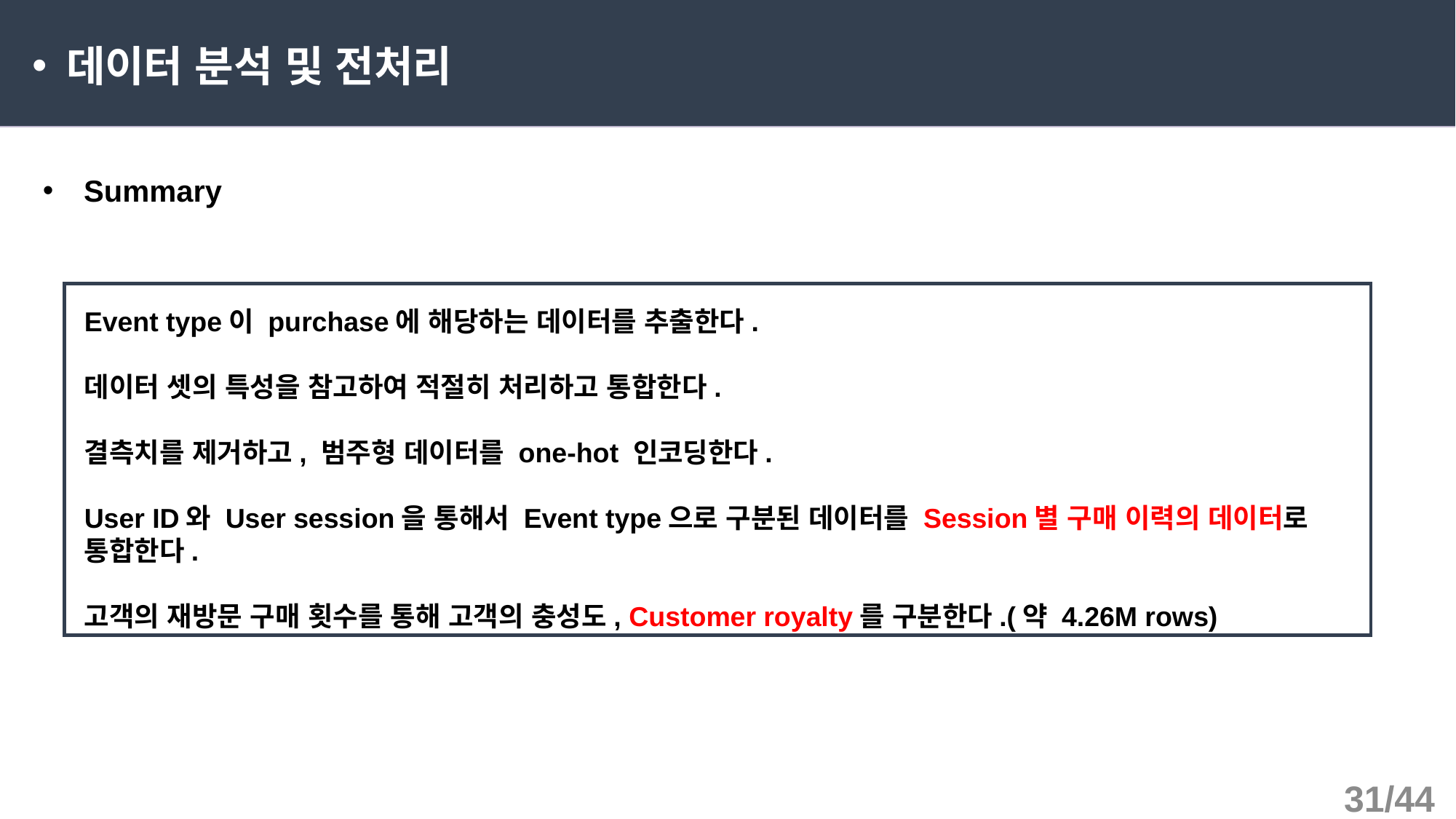

데이터 분석 및 전처리
Summary

Event type이 purchase에 해당하는 데이터를 추출한다.

데이터 셋의 특성을 참고하여 적절히 처리하고 통합한다.

결측치를 제거하고, 범주형 데이터를 one-hot 인코딩한다.

User ID와 User session을 통해서 Event type으로 구분된 데이터를 Session별 구매 이력의 데이터로 통합한다.

고객의 재방문 구매 횟수를 통해 고객의 충성도, Customer royalty를 구분한다.(약 4.26M rows)

31/44